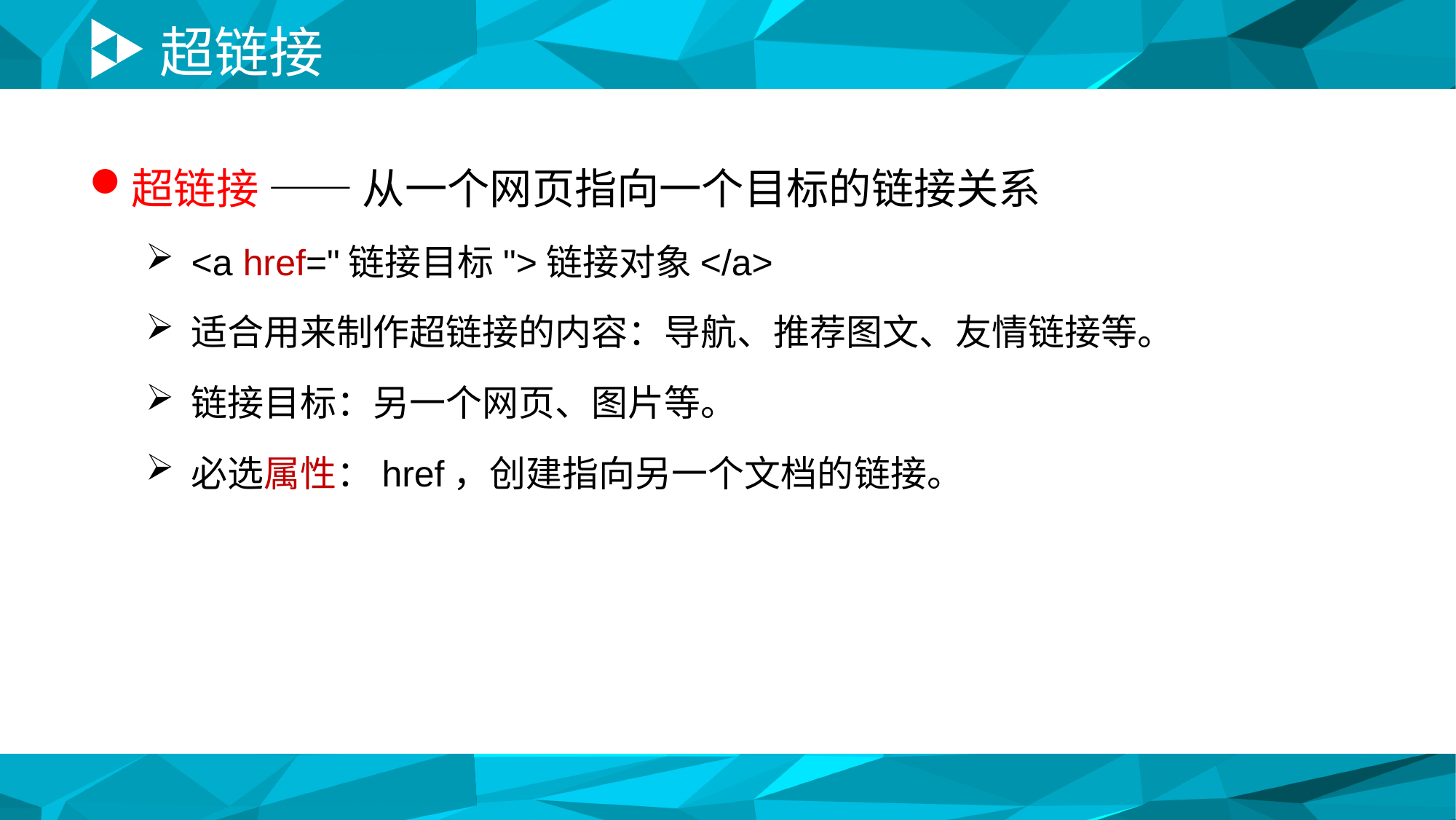

# 超链接
超链接 —— 从一个网页指向一个目标的链接关系
<a href="链接目标">链接对象</a>
适合用来制作超链接的内容：导航、推荐图文、友情链接等。
链接目标：另一个网页、图片等。
必选属性：href，创建指向另一个文档的链接。